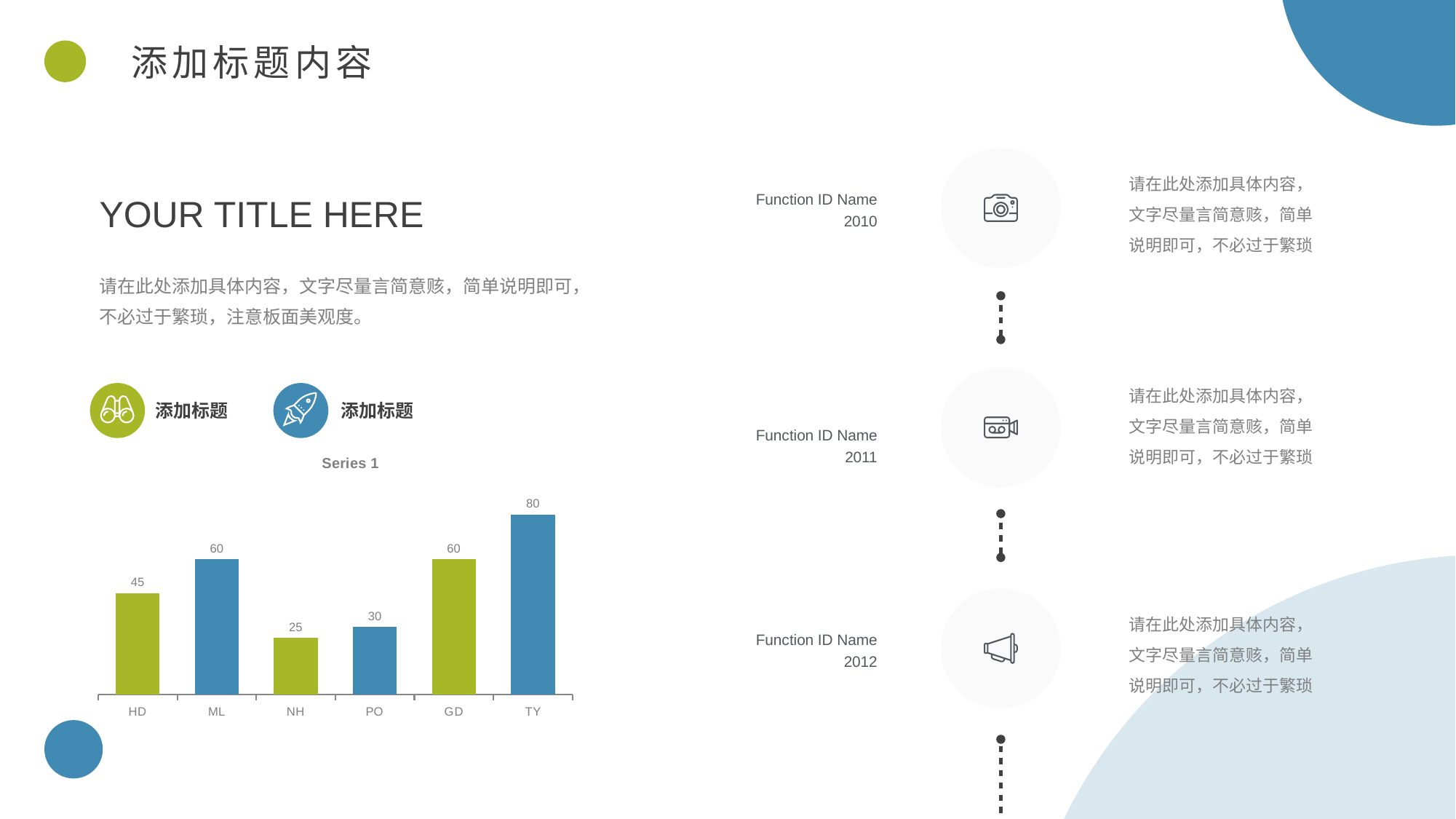

添加标题内容

请在此处添加具体内容，文字尽量言简意赅，简单说明即可，不必过于繁琐
Function ID Name
2010
YOUR TITLE HERE

请在此处添加具体内容，文字尽量言简意赅，简单说明即可，不必过于繁琐，注意板面美观度。

请在此处添加具体内容，文字尽量言简意赅，简单说明即可，不必过于繁琐

添加标题
添加标题

Function ID Name
2011

### Chart: Series 1

| Category | Series 1 |
|---|---|
| HD | 45.0 |
| ML | 60.0 |
| NH | 25.0 |
| PO | 30.0 |
| GD | 60.0 |
| TY | 80.0 |

请在此处添加具体内容，文字尽量言简意赅，简单说明即可，不必过于繁琐
Function ID Name
2012